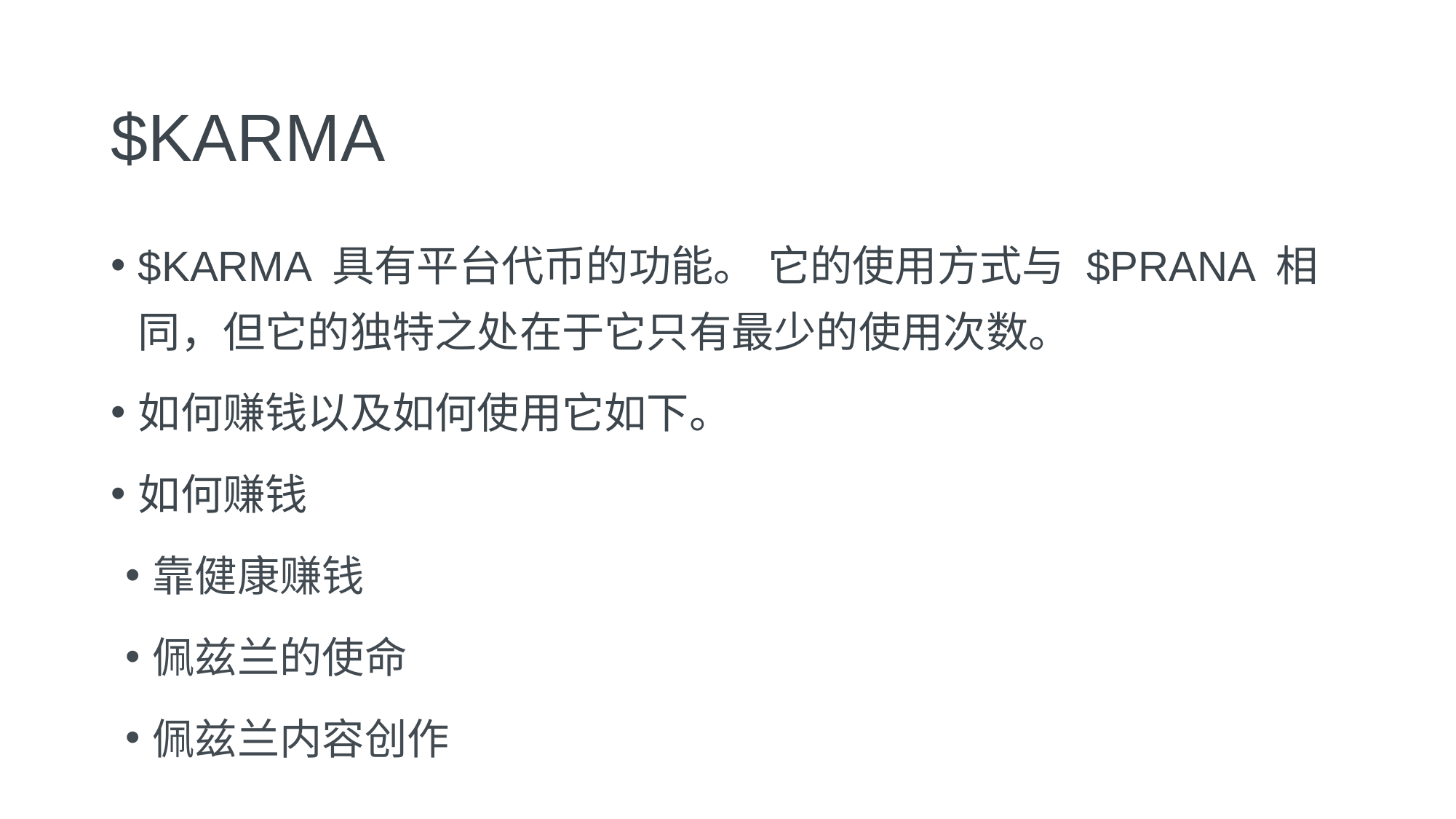

# $KARMA
$KARMA 具有平台代币的功能。 它的使用方式与 $PRANA 相同，但它的独特之处在于它只有最少的使用次数。
如何赚钱以及如何使用它如下。
如何赚钱
靠健康赚钱
佩兹兰的使命
佩兹兰内容创作